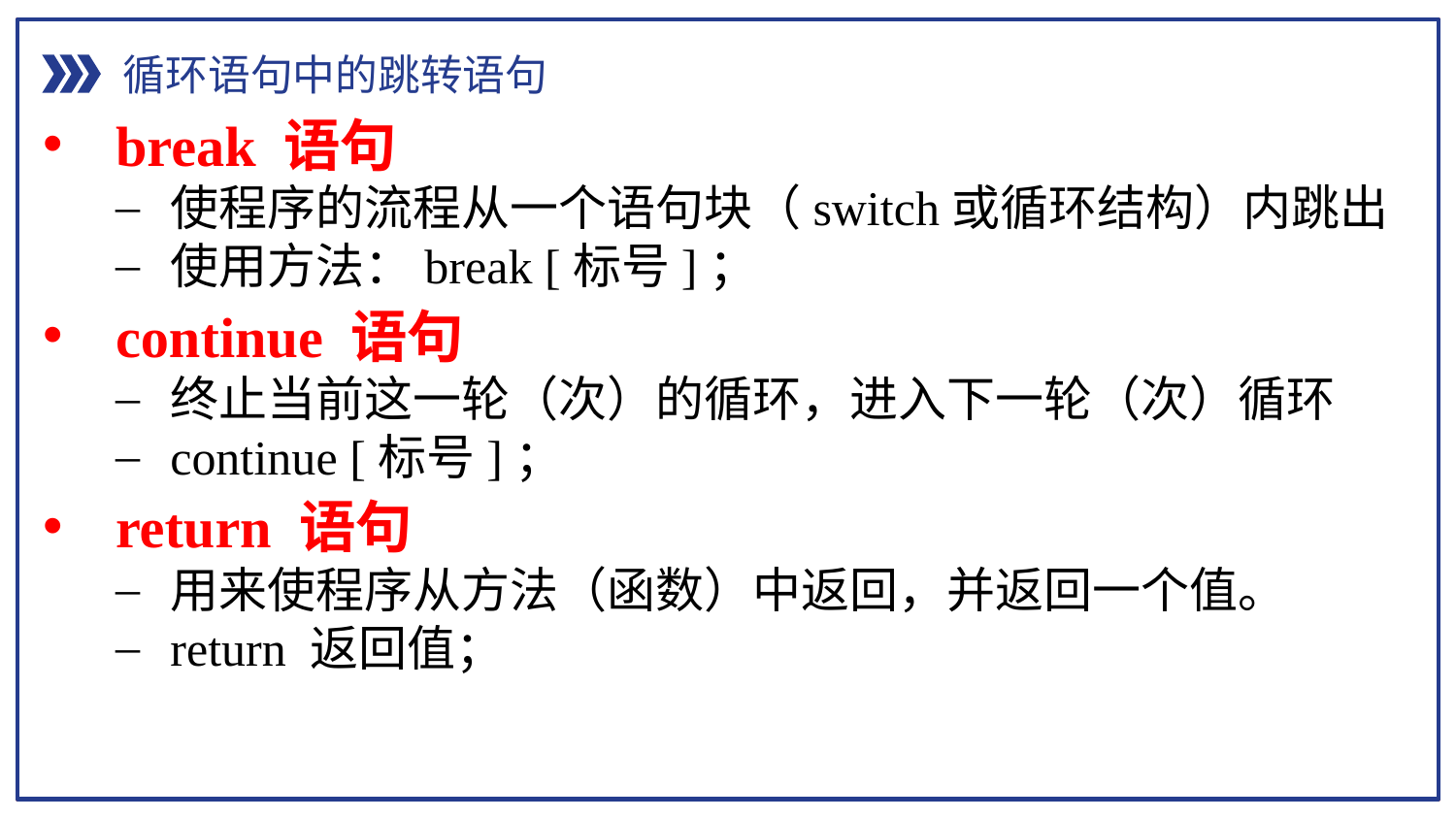

循环语句中的跳转语句

break 语句
使程序的流程从一个语句块（switch或循环结构）内跳出
使用方法：break [标号]；
continue 语句
终止当前这一轮（次）的循环，进入下一轮（次）循环
continue [标号]；
return 语句
用来使程序从方法（函数）中返回，并返回一个值。
return 返回值；